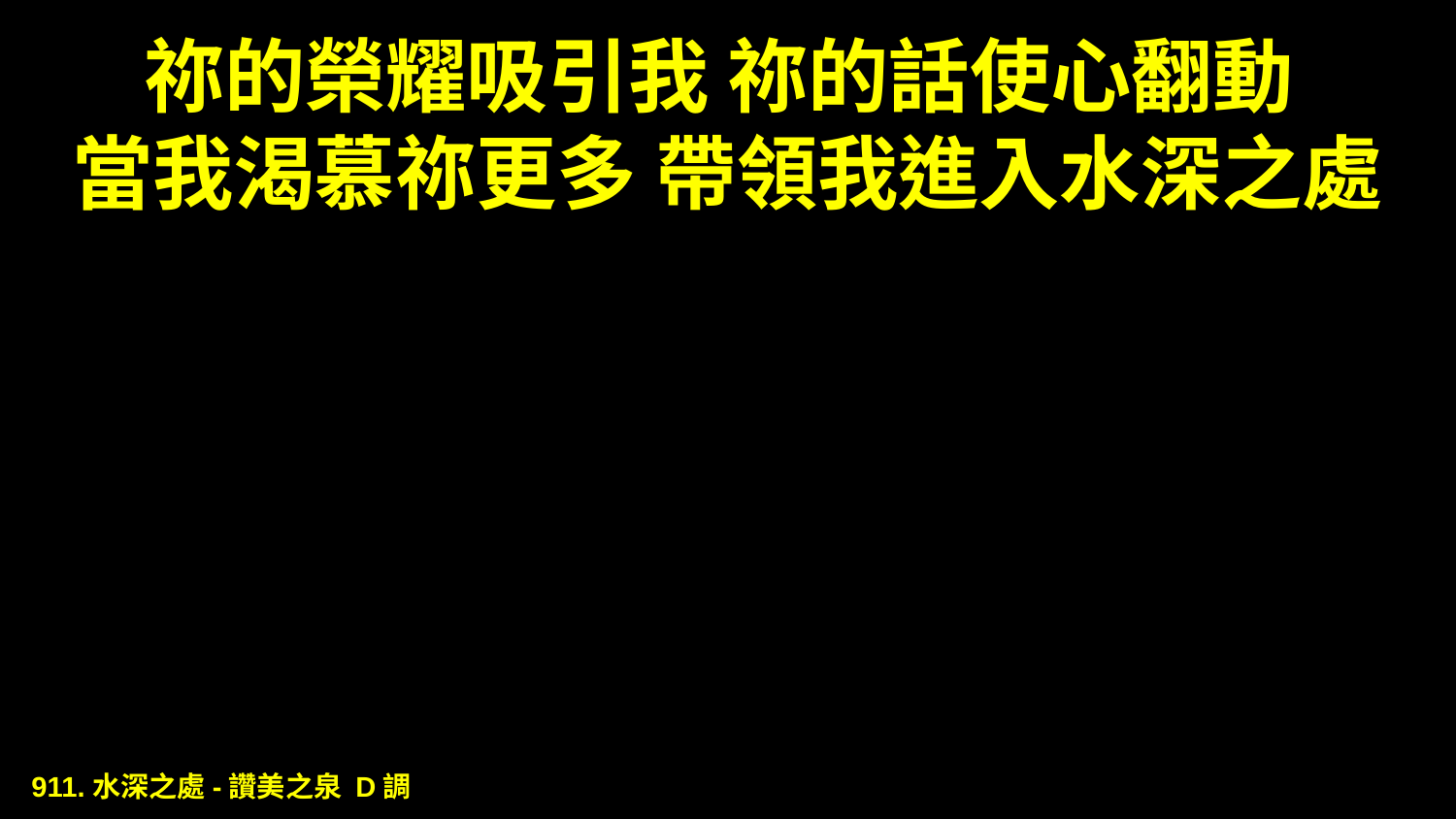

# 祢的榮耀吸引我 祢的話使心翻動 當我渴慕祢更多 帶領我進入水深之處
911.水深之處-讚美之泉 D調